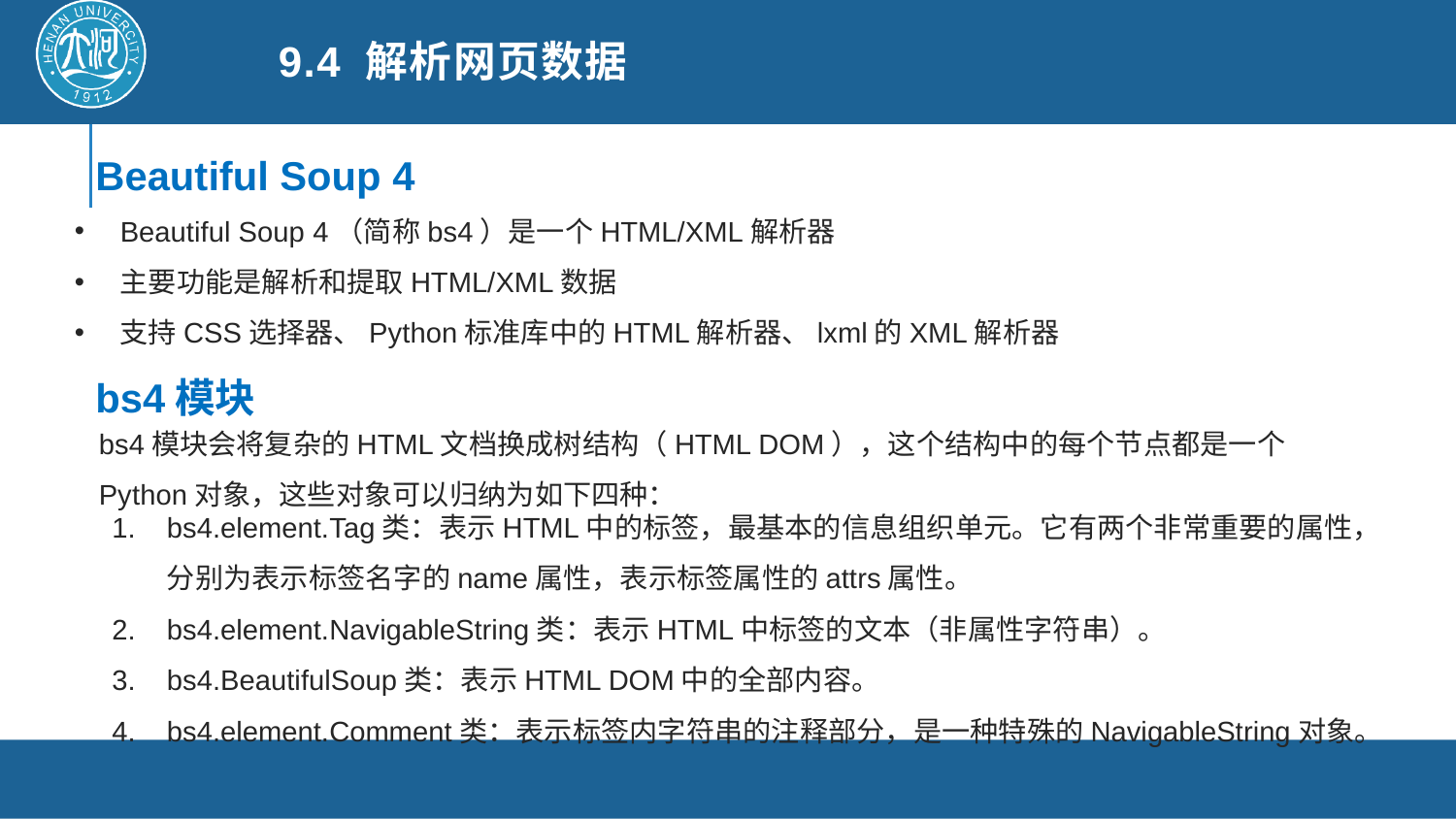

# 9.4 解析网页数据
Beautiful Soup 4
Beautiful Soup 4（简称bs4）是一个HTML/XML解析器
主要功能是解析和提取HTML/XML数据
支持CSS选择器、Python标准库中的HTML解析器、lxml的XML解析器
bs4模块
bs4模块会将复杂的HTML文档换成树结构（HTML DOM），这个结构中的每个节点都是一个Python对象，这些对象可以归纳为如下四种：
bs4.element.Tag类：表示HTML中的标签，最基本的信息组织单元。它有两个非常重要的属性，分别为表示标签名字的name属性，表示标签属性的attrs属性。
bs4.element.NavigableString类：表示HTML中标签的文本（非属性字符串）。
bs4.BeautifulSoup类：表示HTML DOM中的全部内容。
bs4.element.Comment类：表示标签内字符串的注释部分，是一种特殊的NavigableString对象。